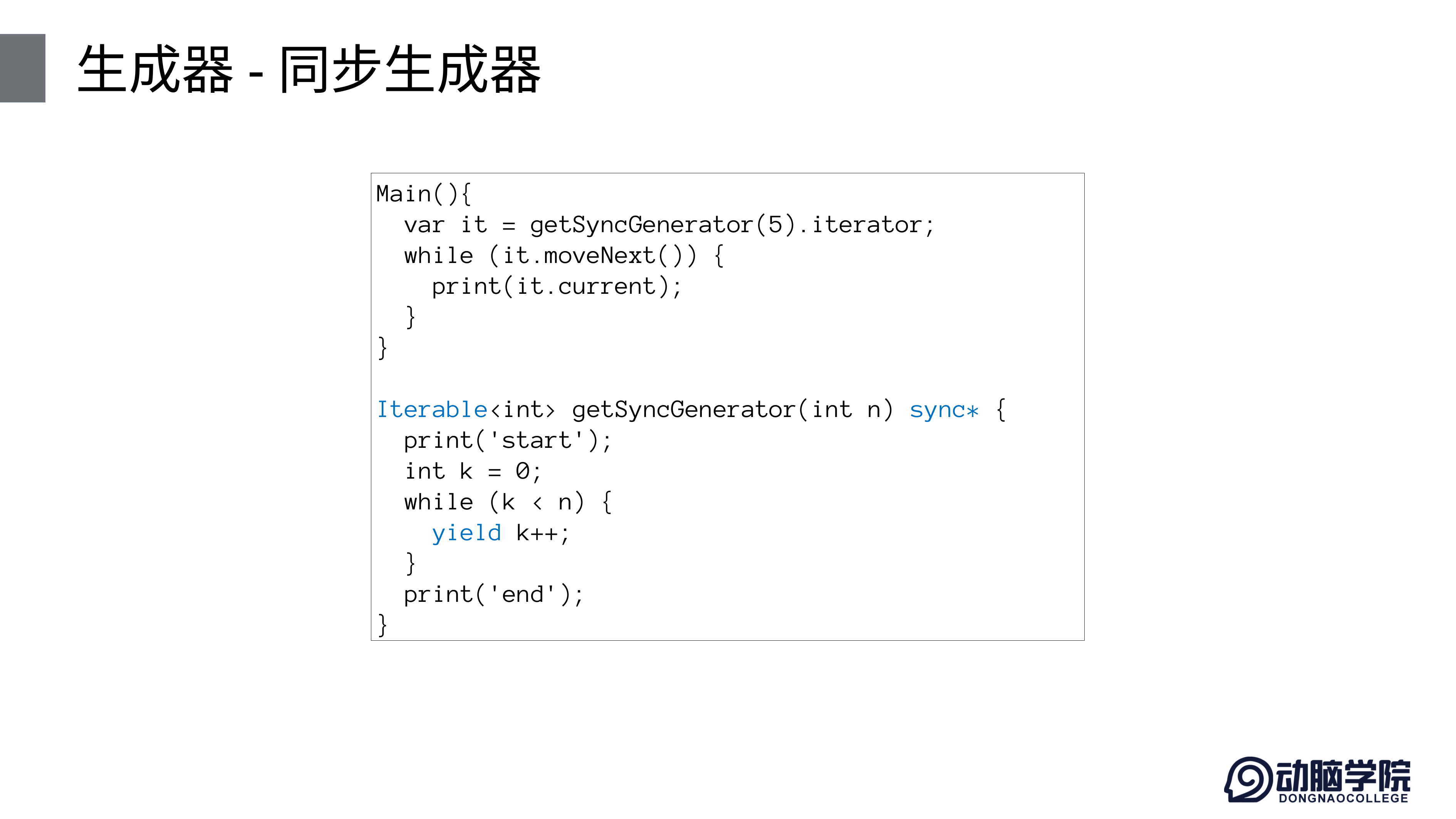

# 生成器-同步生成器
Main(){
  var it = getSyncGenerator(5).iterator;
  while (it.moveNext()) {
    print(it.current);
  }
}

Iterable<int> getSyncGenerator(int n) sync* {
  print('start');
  int k = 0;
  while (k < n) {
    yield k++;
  }
  print('end');
}